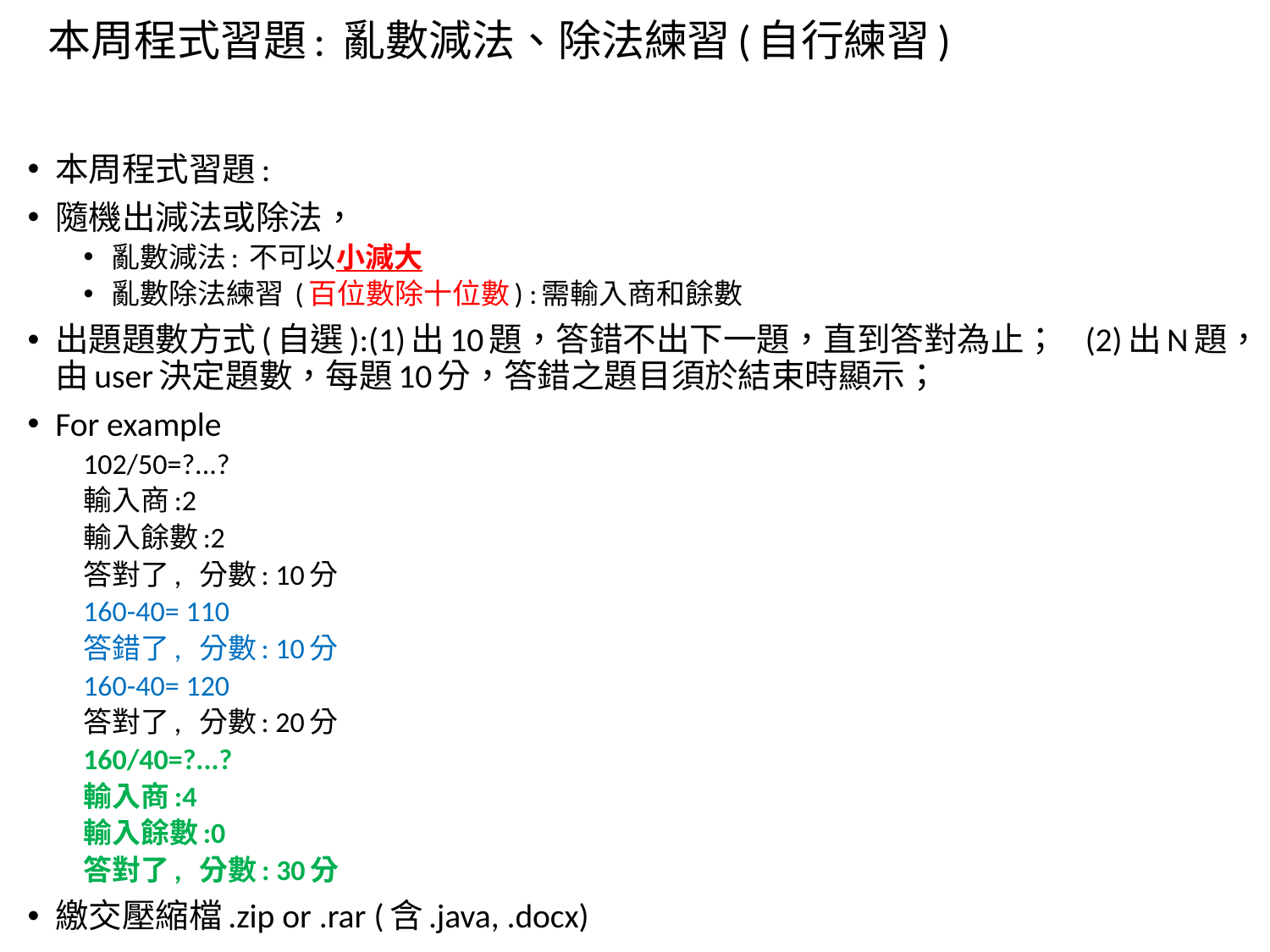

# 本周程式習題: 亂數減法、除法練習(自行練習)
本周程式習題:
隨機出減法或除法，
亂數減法: 不可以小減大
亂數除法練習 (百位數除十位數) :需輸入商和餘數
出題題數方式(自選):(1)出10題，答錯不出下一題，直到答對為止；   (2)出N題，由user決定題數，每題10分，答錯之題目須於結束時顯示；
For example
102/50=?...?
輸入商:2
輸入餘數:2
答對了,  分數: 10分
160-40= 110
答錯了,  分數: 10分
160-40= 120
答對了,  分數: 20分
160/40=?...?
輸入商:4
輸入餘數:0
答對了,  分數: 30分
繳交壓縮檔.zip or .rar (含.java, .docx)